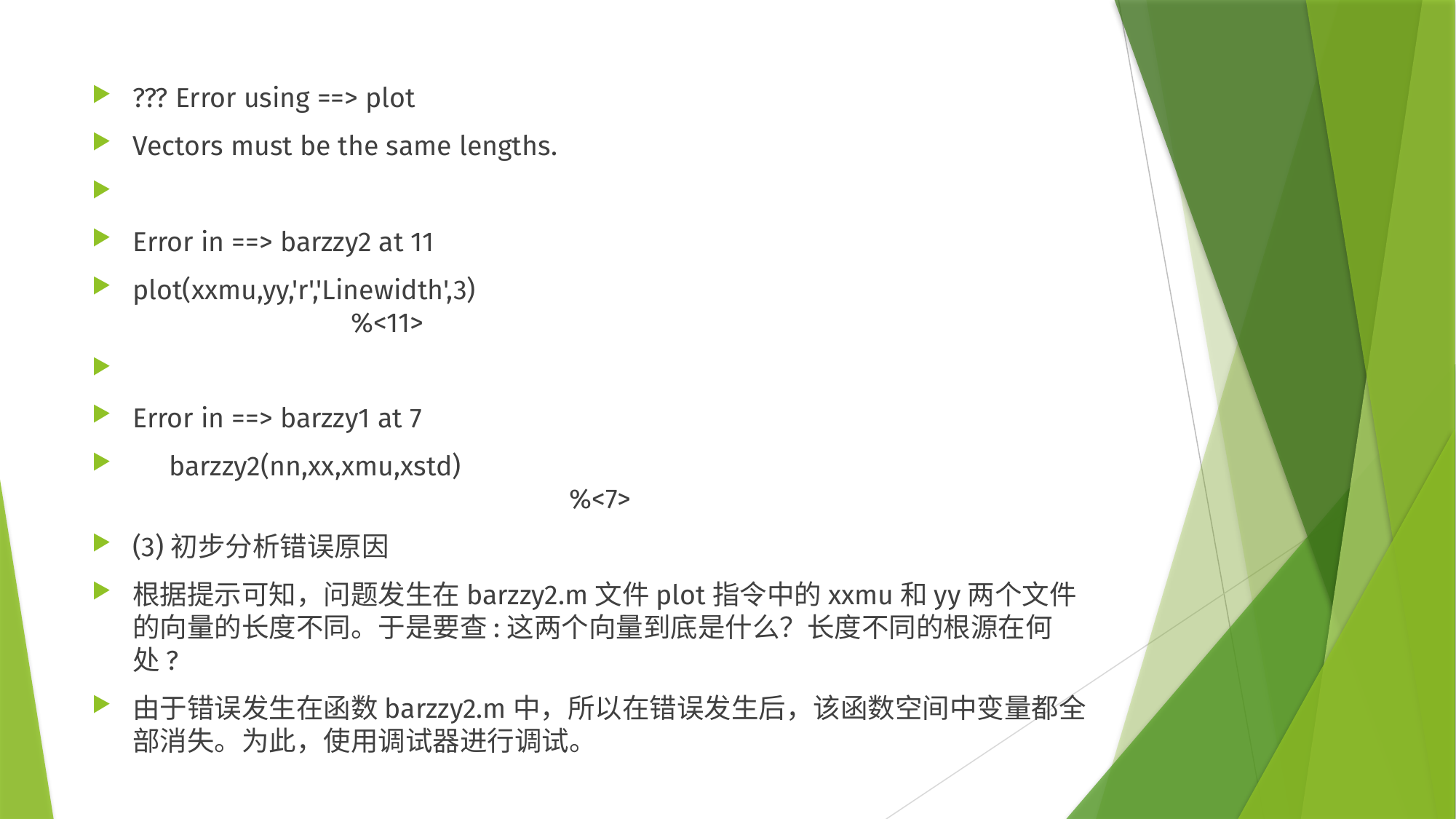

??? Error using ==> plot
Vectors must be the same lengths.

Error in ==> barzzy2 at 11
plot(xxmu,yy,'r','Linewidth',3)							%<11>

Error in ==> barzzy1 at 7
     barzzy2(nn,xx,xmu,xstd)									%<7>
(3)初步分析错误原因
根据提示可知，问题发生在barzzy2.m文件plot指令中的xxmu和yy两个文件的向量的长度不同。于是要查:这两个向量到底是什么？长度不同的根源在何处?
由于错误发生在函数barzzy2.m中，所以在错误发生后，该函数空间中变量都全部消失。为此，使用调试器进行调试。